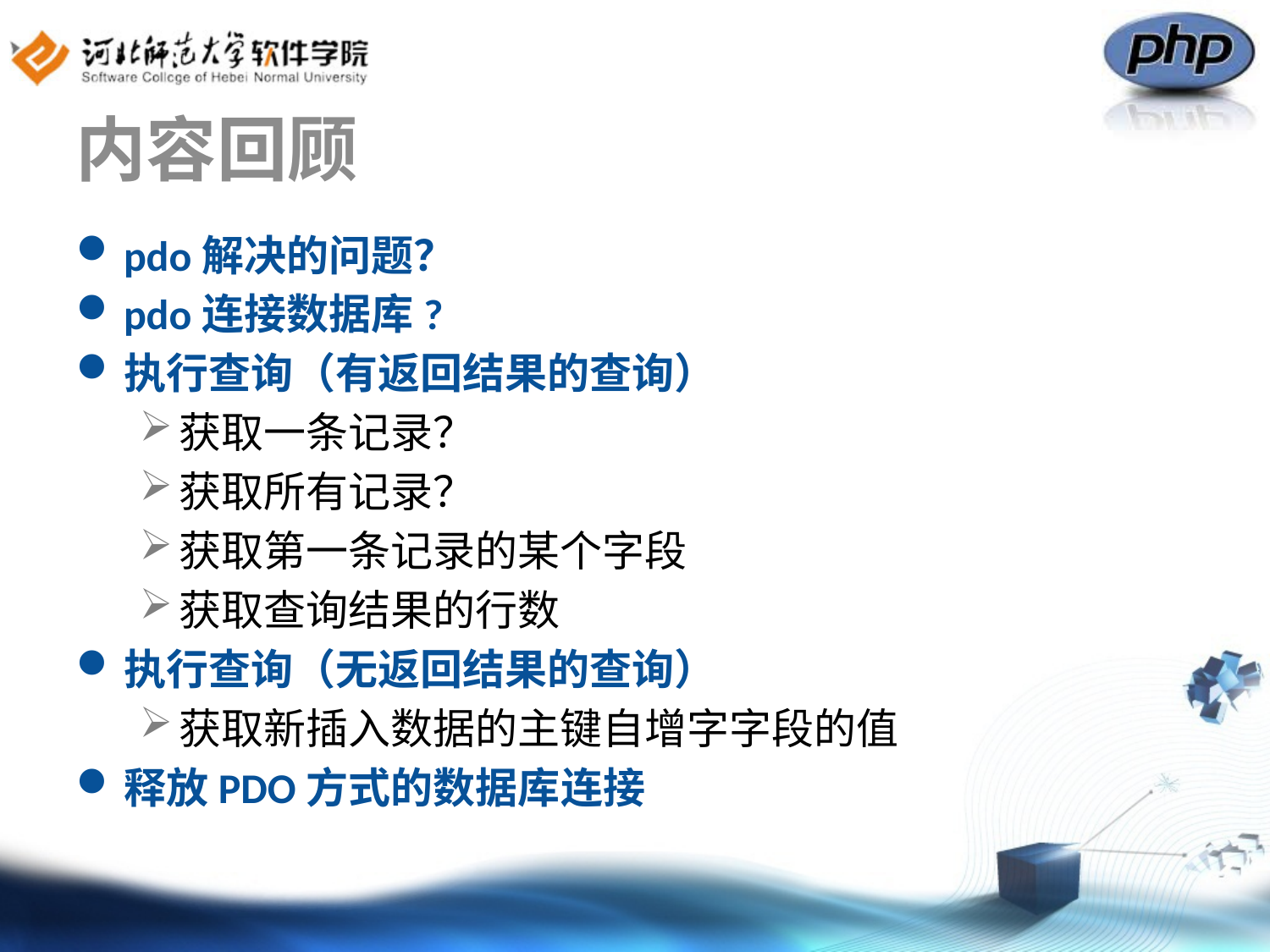

# 内容回顾
pdo解决的问题？
pdo连接数据库?
执行查询（有返回结果的查询）
获取一条记录？
获取所有记录？
获取第一条记录的某个字段
获取查询结果的行数
执行查询（无返回结果的查询）
获取新插入数据的主键自增字字段的值
释放PDO方式的数据库连接